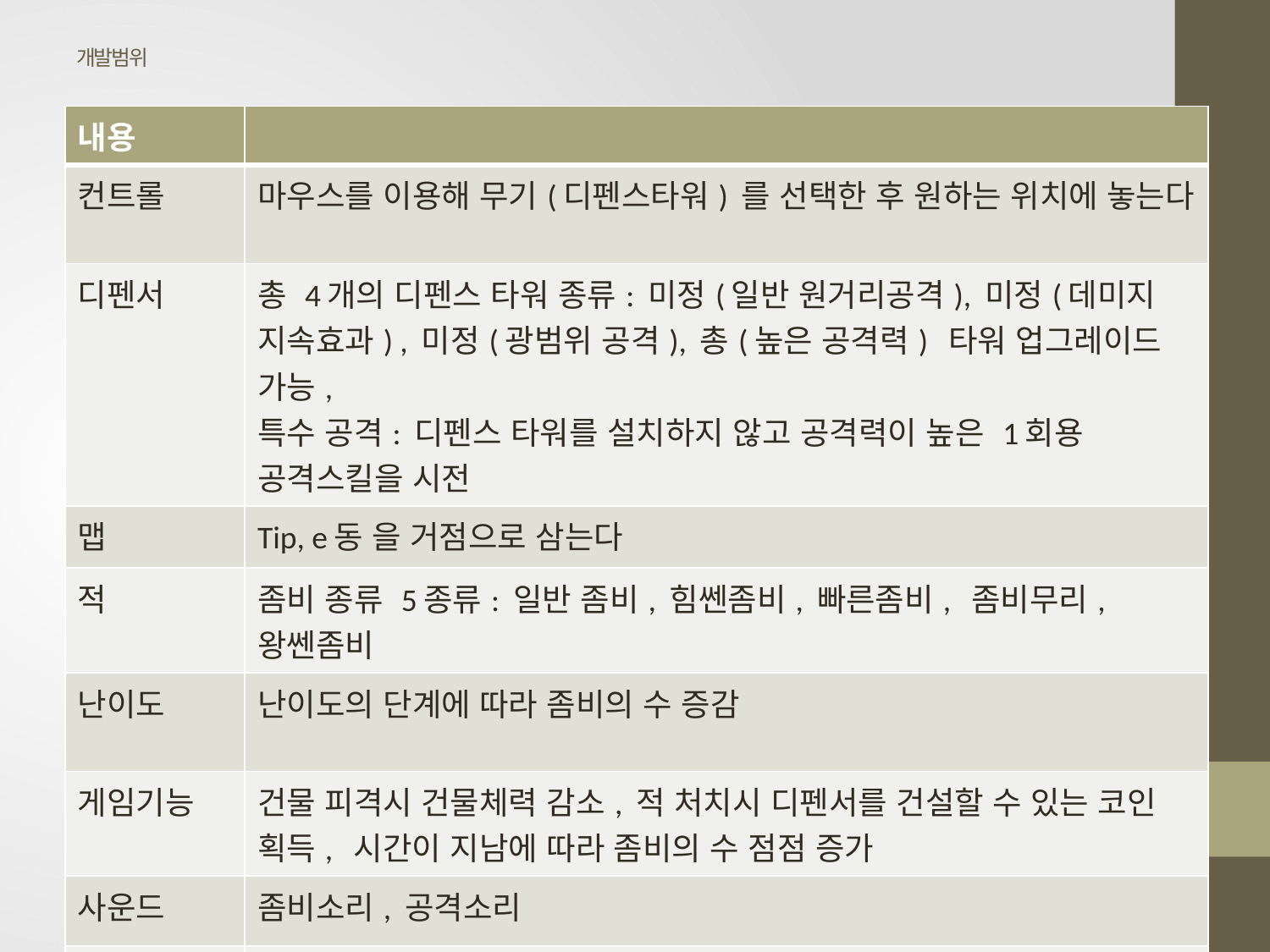

# 개발범위
| 내용 |  |
| --- | --- |
| 컨트롤 | 마우스를 이용해 무기(디펜스타워) 를 선택한 후 원하는 위치에 놓는다 |
| 디펜서 | 총 4개의 디펜스 타워 종류: 미정(일반 원거리공격), 미정(데미지 지속효과) , 미정(광범위 공격), 총(높은 공격력) 타워 업그레이드 가능, 특수 공격: 디펜스 타워를 설치하지 않고 공격력이 높은 1회용 공격스킬을 시전 |
| 맵 | Tip, e동 을 거점으로 삼는다 |
| 적 | 좀비 종류 5종류: 일반 좀비, 힘쎈좀비, 빠른좀비, 좀비무리, 왕쎈좀비 |
| 난이도 | 난이도의 단계에 따라 좀비의 수 증감 |
| 게임기능 | 건물 피격시 건물체력 감소, 적 처치시 디펜서를 건설할 수 있는 코인 획득, 시간이 지남에 따라 좀비의 수 점점 증가 |
| 사운드 | 좀비소리, 공격소리 |
| 이벤트 | 좀비 걷기 달리기 공격하기 , 무기 던지기, 특수공격 |